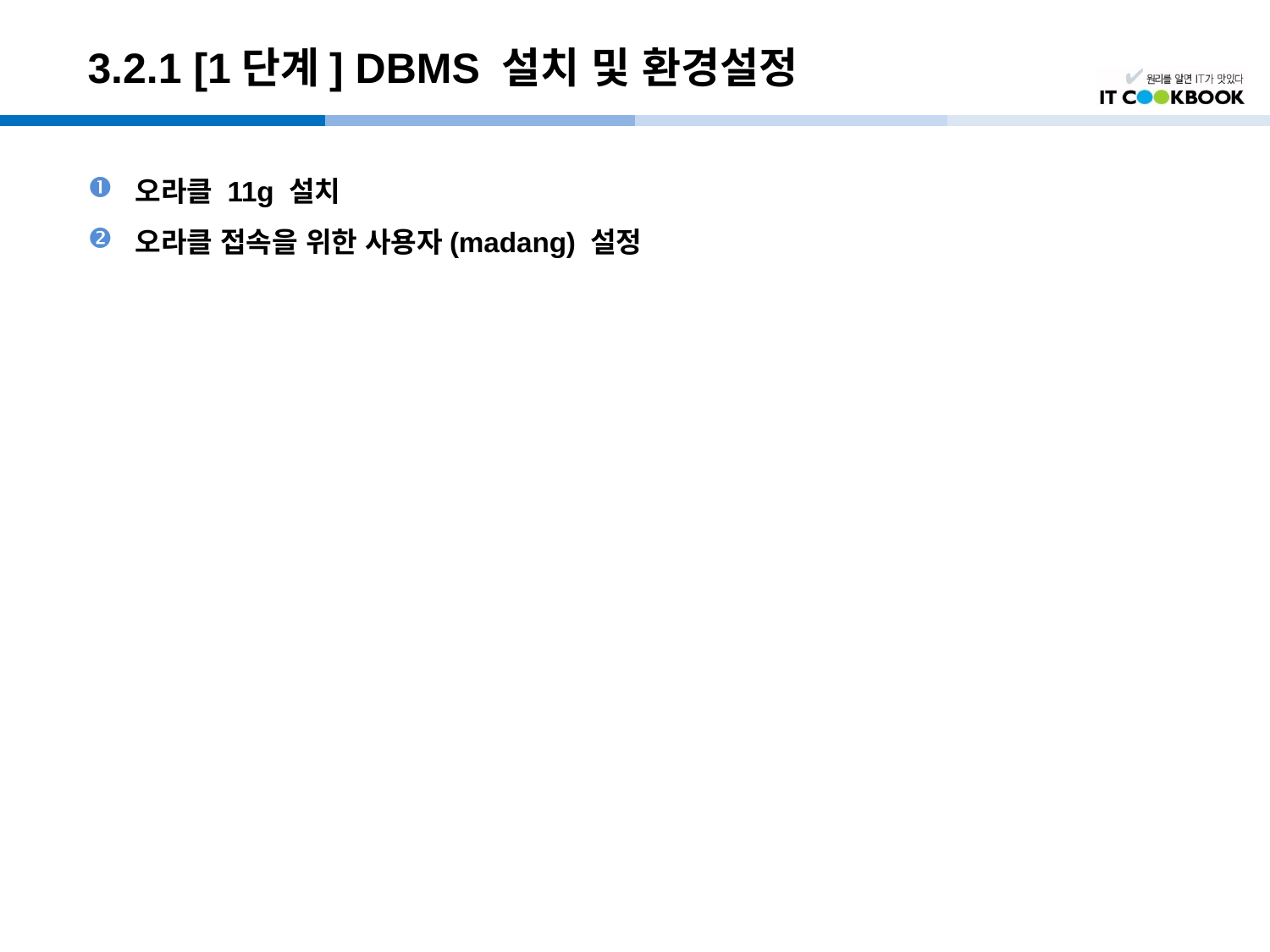

# 3.2.1 [1단계] DBMS 설치 및 환경설정
오라클 11g 설치
오라클 접속을 위한 사용자(madang) 설정